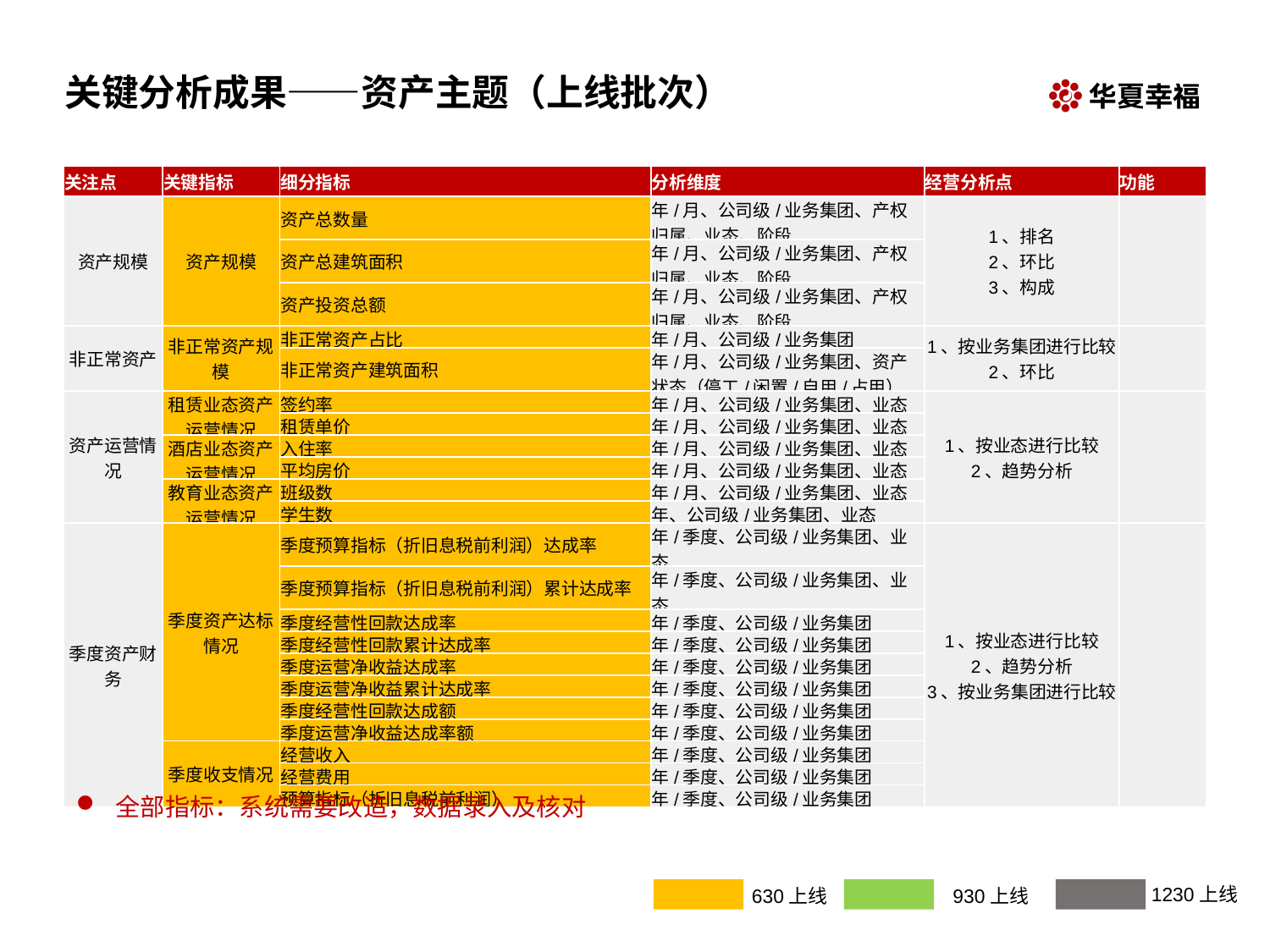

# 关键分析成果——资产主题（上线批次）
| 关注点 | 关键指标 | 细分指标 | 分析维度 | 经营分析点 | 功能 |
| --- | --- | --- | --- | --- | --- |
| 资产规模 | 资产规模 | 资产总数量 | 年/月、公司级/业务集团、产权归属、业态、阶段 | 1、排名 2、环比 3、构成 |  |
|  |  | 资产总建筑面积 | 年/月、公司级/业务集团、产权归属、业态、阶段 |  |  |
|  |  | 资产投资总额 | 年/月、公司级/业务集团、产权归属、业态、阶段 |  |  |
| 非正常资产 | 非正常资产规模 | 非正常资产占比 | 年/月、公司级/业务集团 | 1、按业务集团进行比较 2、环比 |  |
|  |  | 非正常资产建筑面积 | 年/月、公司级/业务集团、资产状态（停工/闲置/自用/占用） |  |  |
| 资产运营情况 | 租赁业态资产运营情况 | 签约率 | 年/月、公司级/业务集团、业态 | 1、按业态进行比较 2、趋势分析 |  |
|  |  | 租赁单价 | 年/月、公司级/业务集团、业态 |  |  |
|  | 酒店业态资产运营情况 | 入住率 | 年/月、公司级/业务集团、业态 |  |  |
|  |  | 平均房价 | 年/月、公司级/业务集团、业态 |  |  |
|  | 教育业态资产运营情况 | 班级数 | 年/月、公司级/业务集团、业态 |  |  |
|  |  | 学生数 | 年、公司级/业务集团、业态 |  |  |
| 季度资产财务 | 季度资产达标情况 | 季度预算指标（折旧息税前利润）达成率 | 年/季度、公司级/业务集团、业态 | 1、按业态进行比较 2、趋势分析 3、按业务集团进行比较 |  |
|  |  | 季度预算指标（折旧息税前利润）累计达成率 | 年/季度、公司级/业务集团、业态 |  |  |
|  |  | 季度经营性回款达成率 | 年/季度、公司级/业务集团 |  |  |
|  |  | 季度经营性回款累计达成率 | 年/季度、公司级/业务集团 |  |  |
|  |  | 季度运营净收益达成率 | 年/季度、公司级/业务集团 |  |  |
|  |  | 季度运营净收益累计达成率 | 年/季度、公司级/业务集团 |  |  |
|  |  | 季度经营性回款达成额 | 年/季度、公司级/业务集团 |  |  |
|  |  | 季度运营净收益达成率额 | 年/季度、公司级/业务集团 |  |  |
|  | 季度收支情况 | 经营收入 | 年/季度、公司级/业务集团 |  |  |
|  |  | 经营费用 | 年/季度、公司级/业务集团 |  |  |
|  |  | 预算指标（折旧息税前利润） | 年/季度、公司级/业务集团 |  |  |
全部指标：系统需要改造，数据录入及核对
1230上线
630上线
930上线